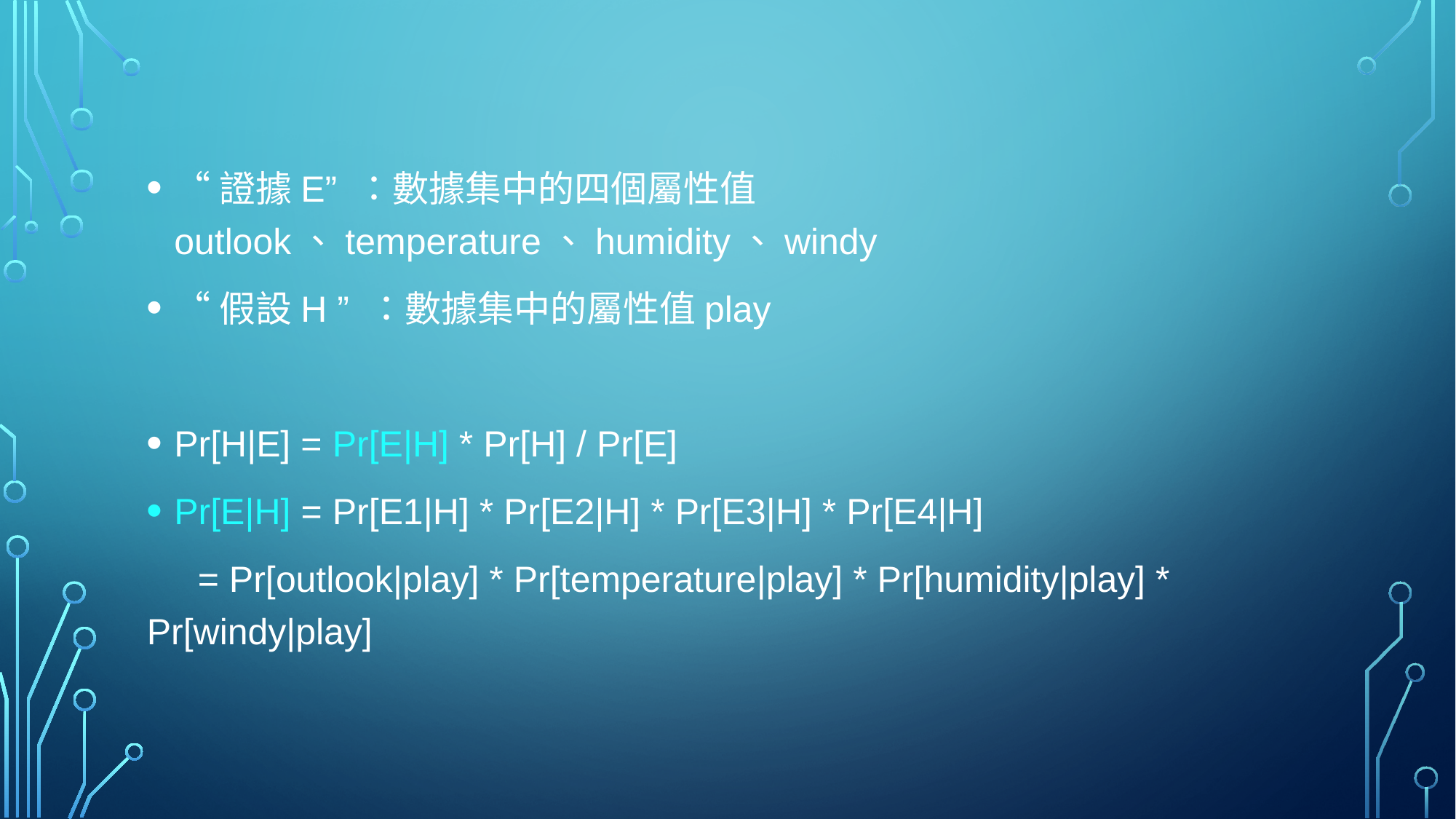

“證據E” ：數據集中的四個屬性值outlook、temperature、humidity、windy
“假設H ” ：數據集中的屬性值play

Pr[H|E] = Pr[E|H] * Pr[H] / Pr[E]
Pr[E|H] = Pr[E1|H] * Pr[E2|H] * Pr[E3|H] * Pr[E4|H]
     = Pr[outlook|play] * Pr[temperature|play] * Pr[humidity|play] * Pr[windy|play]